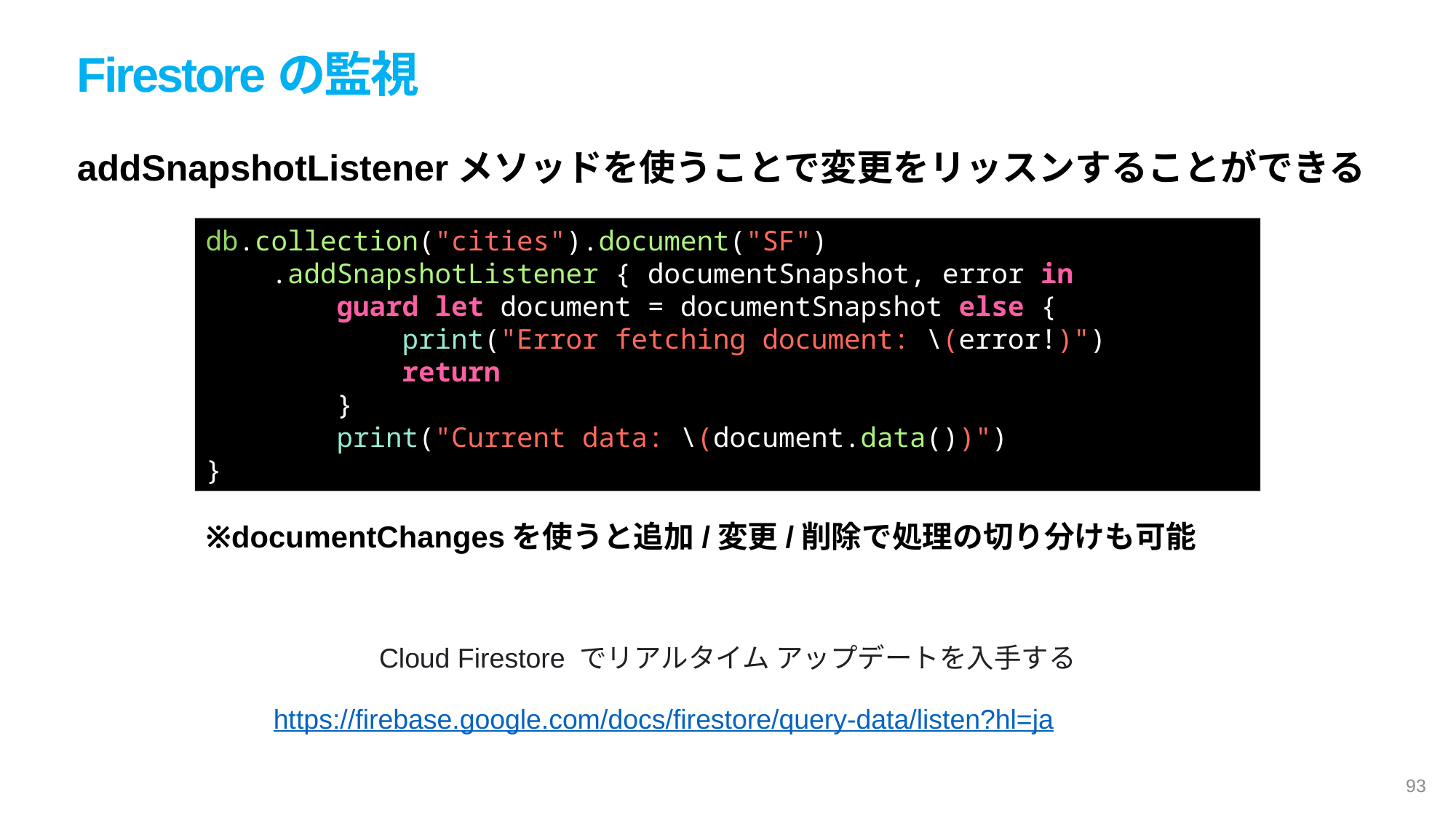

Firestoreの監視
addSnapshotListenerメソッドを使うことで変更をリッスンすることができる
db.collection("cities").document("SF")
    .addSnapshotListener { documentSnapshot, error in
        guard let document = documentSnapshot else {
            print("Error fetching document: \(error!)")
            return
        }
        print("Current data: \(document.data())")
}
※documentChangesを使うと追加/変更/削除で処理の切り分けも可能
Cloud Firestore でリアルタイム アップデートを入手する
https://firebase.google.com/docs/firestore/query-data/listen?hl=ja
93